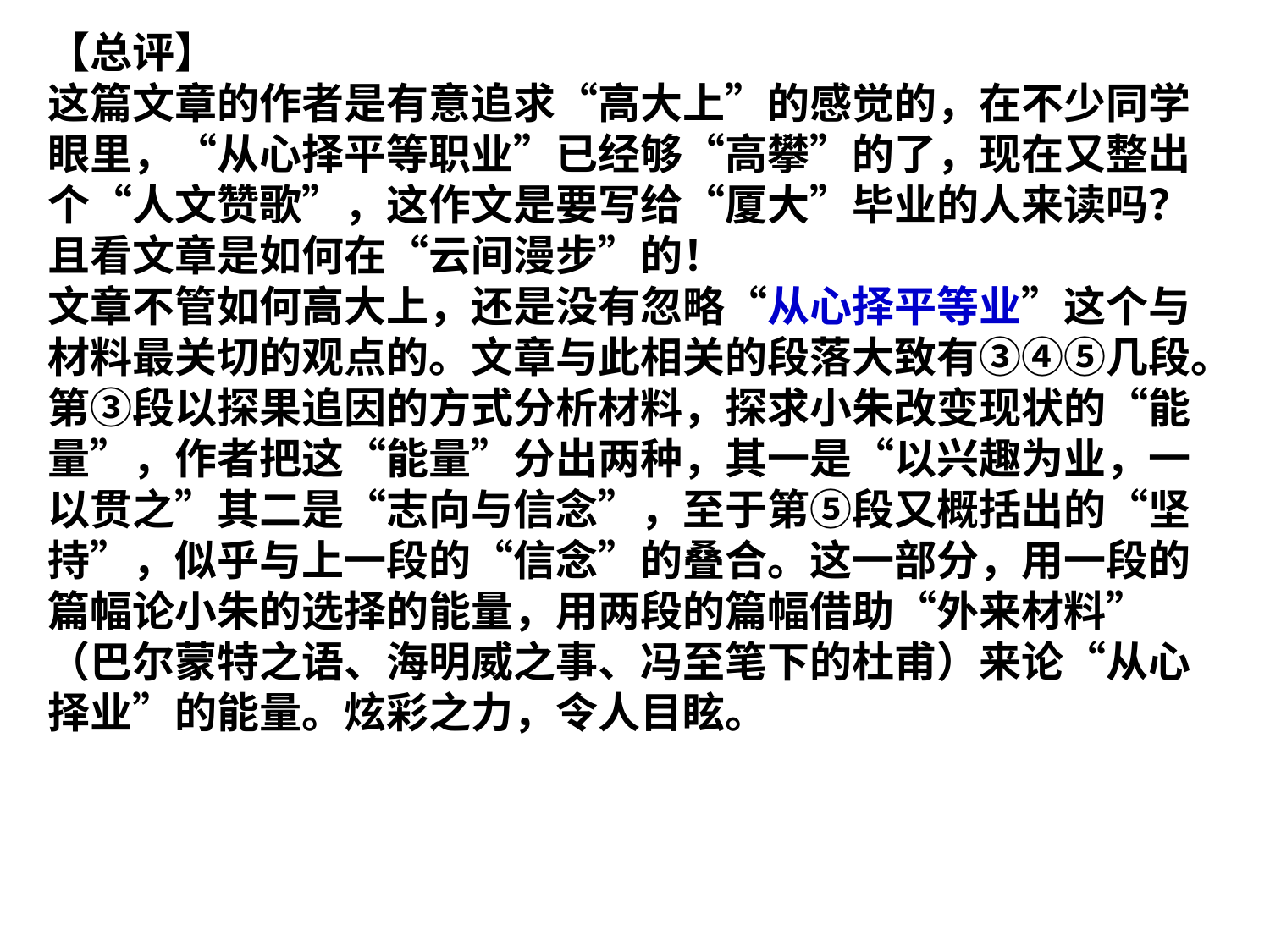

【总评】
这篇文章的作者是有意追求“高大上”的感觉的，在不少同学眼里，“从心择平等职业”已经够“高攀”的了，现在又整出个“人文赞歌”，这作文是要写给“厦大”毕业的人来读吗？
且看文章是如何在“云间漫步”的！
文章不管如何高大上，还是没有忽略“从心择平等业”这个与材料最关切的观点的。文章与此相关的段落大致有③④⑤几段。第③段以探果追因的方式分析材料，探求小朱改变现状的“能量”，作者把这“能量”分出两种，其一是“以兴趣为业，一以贯之”其二是“志向与信念”，至于第⑤段又概括出的“坚持”，似乎与上一段的“信念”的叠合。这一部分，用一段的篇幅论小朱的选择的能量，用两段的篇幅借助“外来材料”（巴尔蒙特之语、海明威之事、冯至笔下的杜甫）来论“从心择业”的能量。炫彩之力，令人目眩。